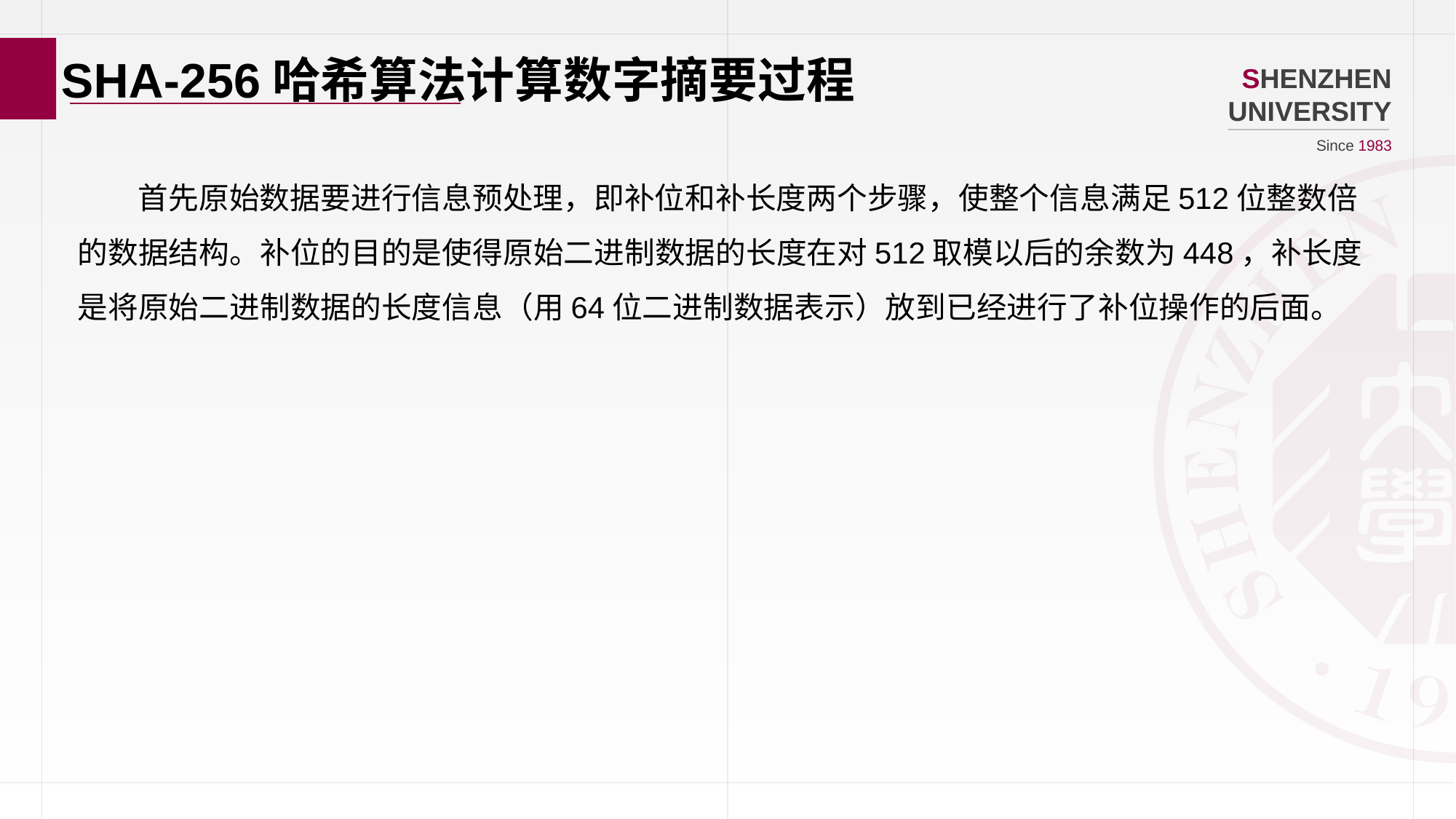

SHA-256哈希算法计算数字摘要过程

首先原始数据要进行信息预处理，即补位和补长度两个步骤，使整个信息满足512位整数倍的数据结构。补位的目的是使得原始二进制数据的长度在对512取模以后的余数为448，补长度是将原始二进制数据的长度信息（用64位二进制数据表示）放到已经进行了补位操作的后面。

4